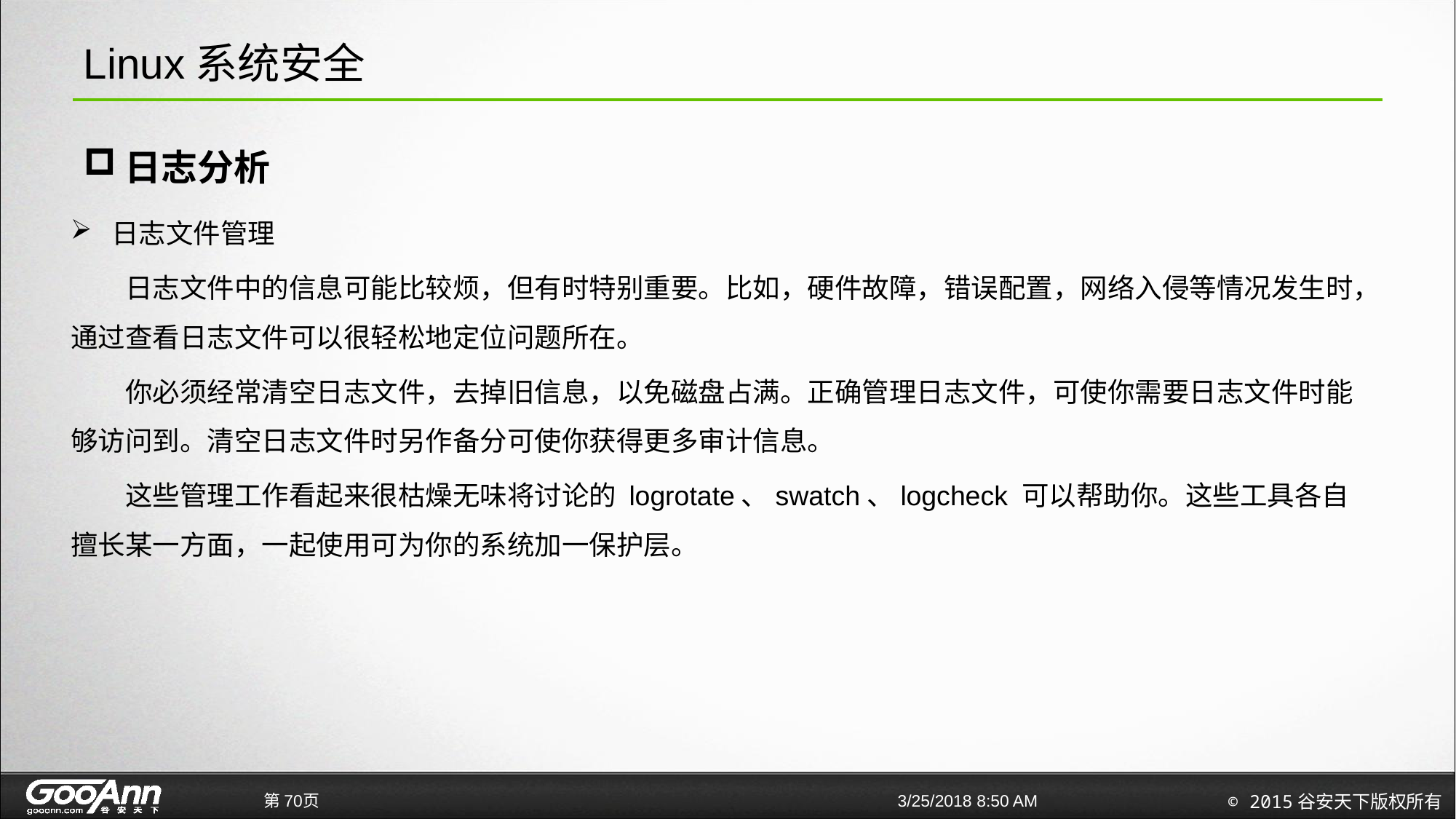

# Linux系统安全
日志分析
日志文件管理
日志文件中的信息可能比较烦，但有时特别重要。比如，硬件故障，错误配置，网络入侵等情况发生时，通过查看日志文件可以很轻松地定位问题所在。
你必须经常清空日志文件，去掉旧信息，以免磁盘占满。正确管理日志文件，可使你需要日志文件时能够访问到。清空日志文件时另作备分可使你获得更多审计信息。
这些管理工作看起来很枯燥无味将讨论的 logrotate、swatch、logcheck 可以帮助你。这些工具各自擅长某一方面，一起使用可为你的系统加一保护层。